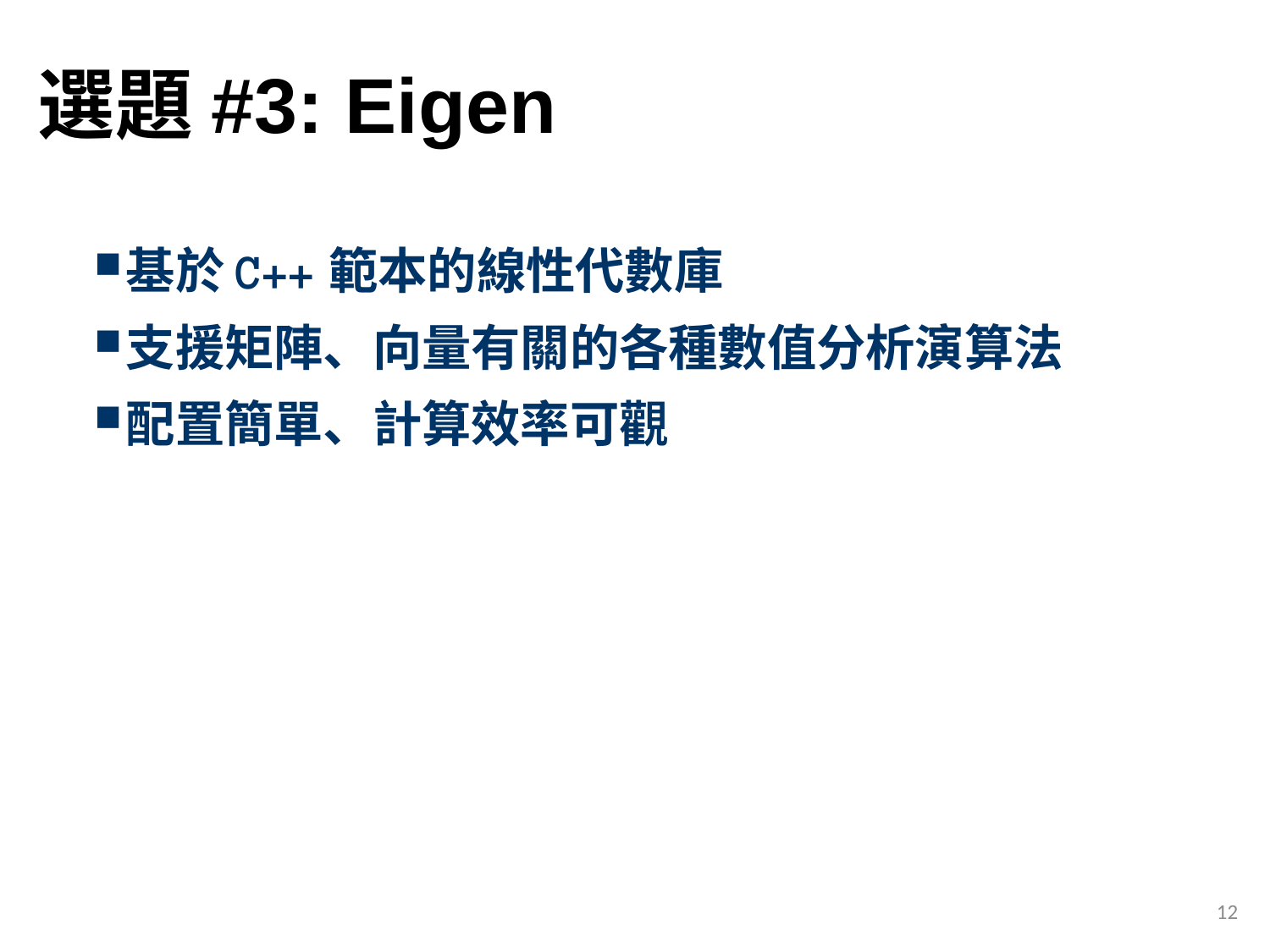

# 選題#3: Eigen
基於C++範本的線性代數庫
支援矩陣、向量有關的各種數值分析演算法
配置簡單、計算效率可觀

12